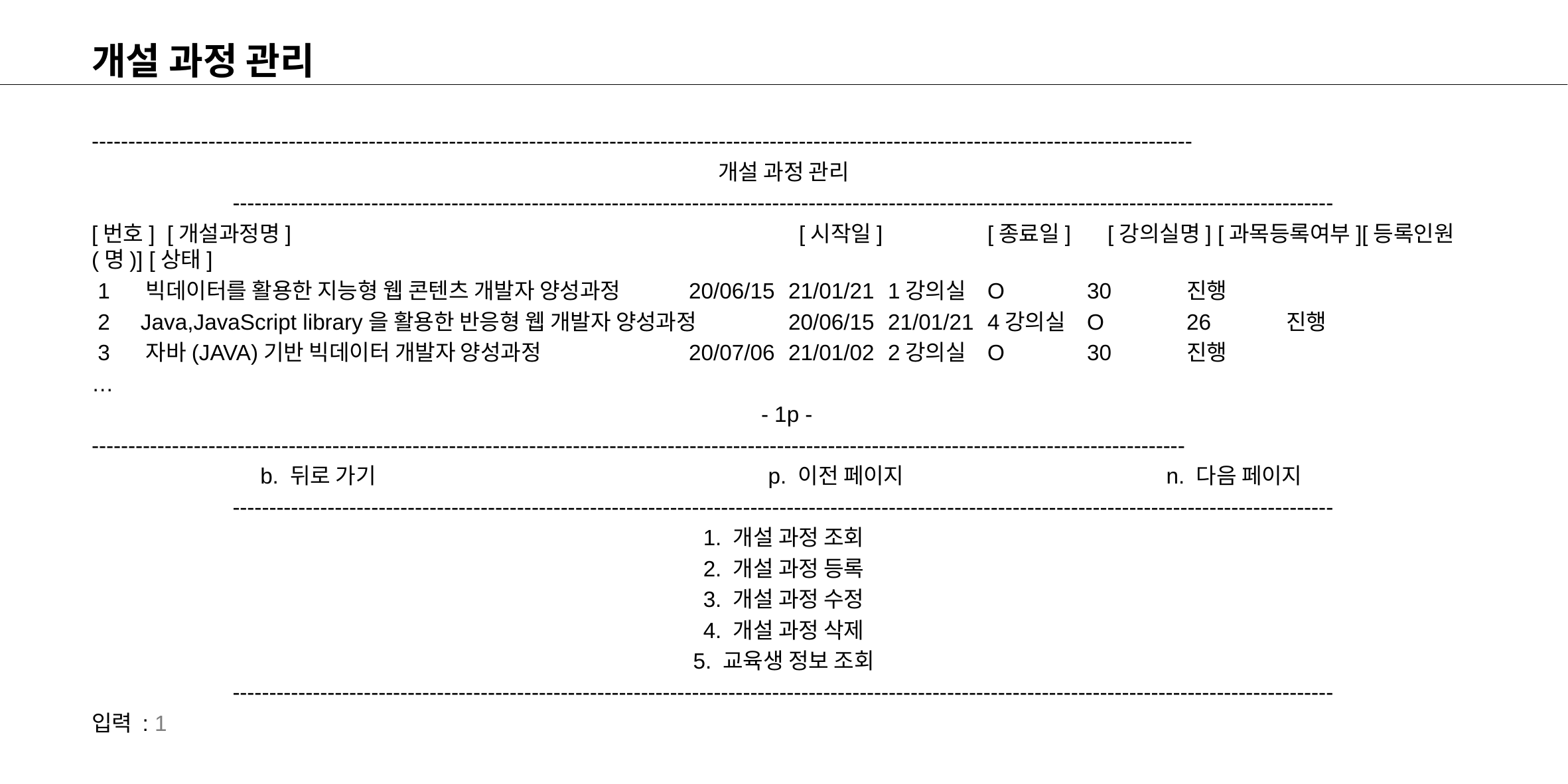

# 개설 과정 관리
-------------------------------------------------------------------------------------------------------------------------------------------------------
개설 과정 관리
-------------------------------------------------------------------------------------------------------------------------------------------------------
[번호]  [개설과정명]    	                 		                  [시작일]    	[종료일]      [강의실명] [과목등록여부][등록인원(명)] [상태]
 1     빅데이터를 활용한 지능형 웹 콘텐츠 개발자 양성과정	20/06/15	21/01/21	1강의실	O	30	진행
 2     Java,JavaScript library을 활용한 반응형 웹 개발자 양성과정	20/06/15	21/01/21	4강의실	O	26	진행
 3     자바(JAVA)기반 빅데이터 개발자 양성과정		20/07/06	21/01/02	2강의실	O	30	진행
…
 - 1p -
------------------------------------------------------------------------------------------------------------------------------------------------------
b. 뒤로 가기				 p. 이전 페이지			 n. 다음 페이지
-------------------------------------------------------------------------------------------------------------------------------------------------------
1. 개설 과정 조회
2. 개설 과정 등록
3. 개설 과정 수정
4. 개설 과정 삭제
5. 교육생 정보 조회
-------------------------------------------------------------------------------------------------------------------------------------------------------
입력 : 1